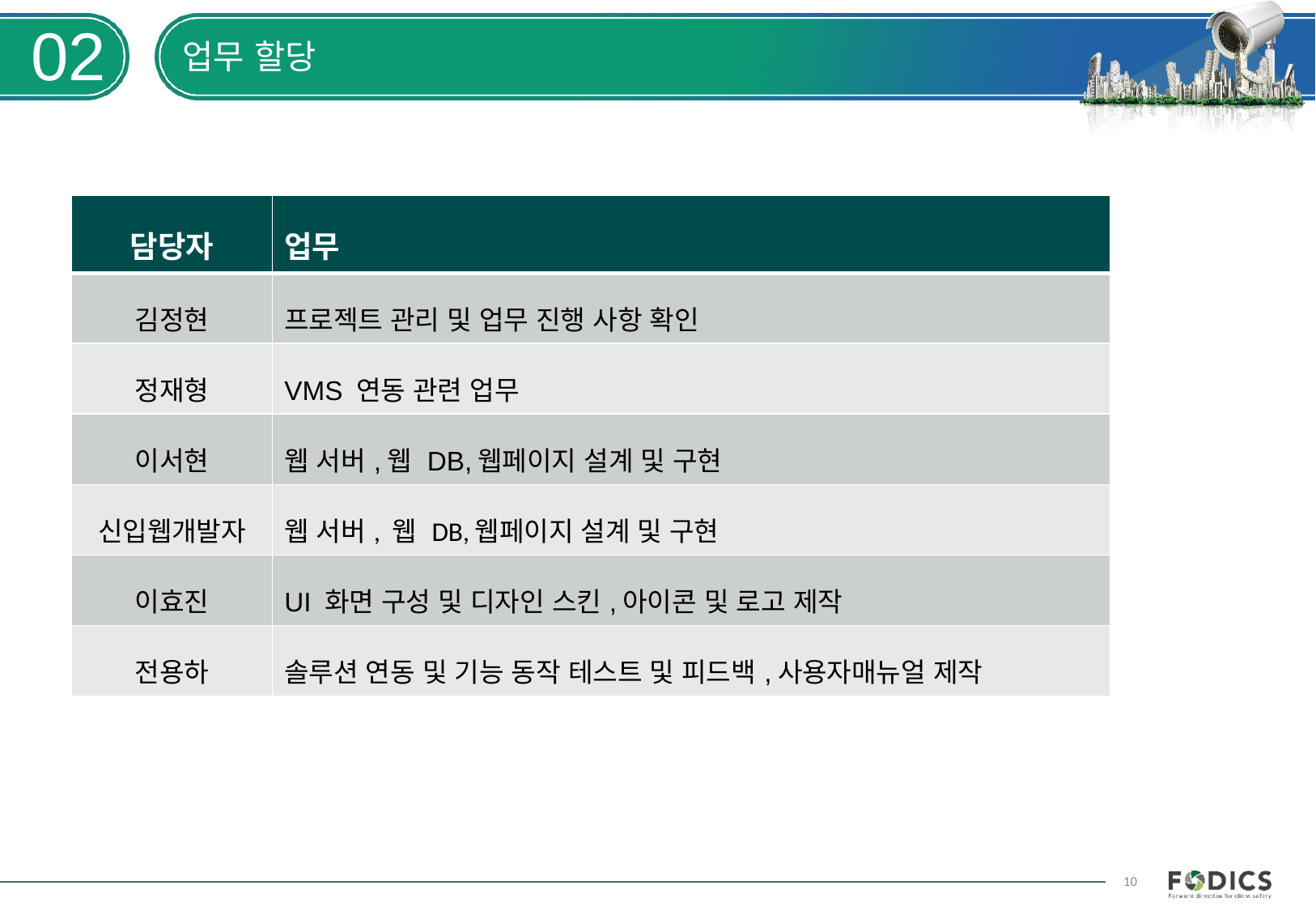

02
# 업무 할당

| 담당자 | 업무 |
| --- | --- |
| 김정현 | 프로젝트 관리 및 업무 진행 사항 확인 |
| 정재형 | VMS 연동 관련 업무 |
| 이서현 | 웹 서버,웹 DB,웹페이지 설계 및 구현 |
| 신입웹개발자 | 웹 서버, 웹 DB,웹페이지 설계 및 구현 |
| 이효진 | UI 화면 구성 및 디자인 스킨,아이콘 및 로고 제작 |
| 전용하 | 솔루션 연동 및 기능 동작 테스트 및 피드백,사용자매뉴얼 제작 |
10